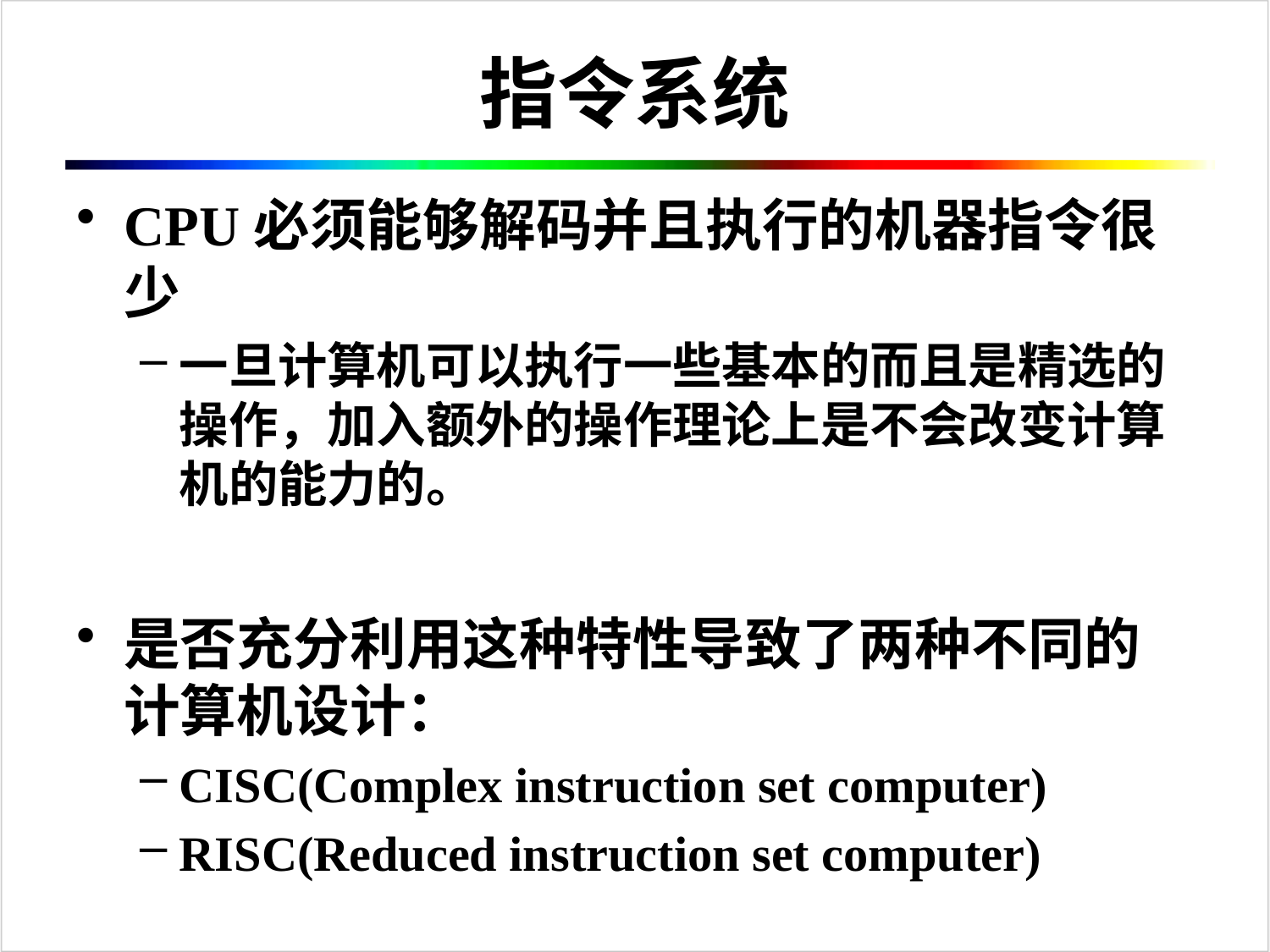

# 指令系统
CPU必须能够解码并且执行的机器指令很少
一旦计算机可以执行一些基本的而且是精选的操作，加入额外的操作理论上是不会改变计算机的能力的。

是否充分利用这种特性导致了两种不同的计算机设计：
CISC(Complex instruction set computer)
RISC(Reduced instruction set computer)